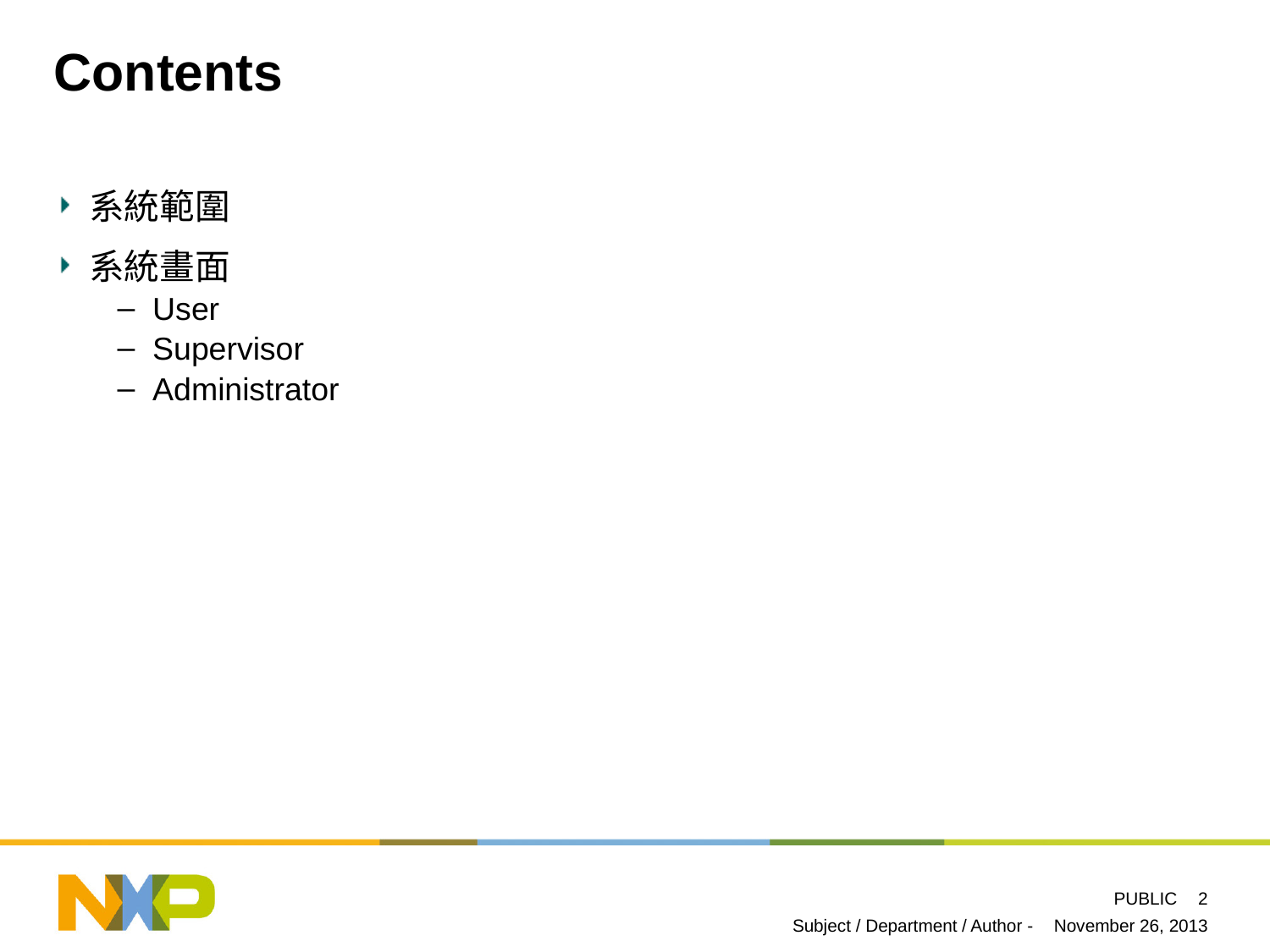

# Contents
系統範圍
系統畫面
User
Supervisor
Administrator

2
Subject / Department / Author -
November 26, 2013